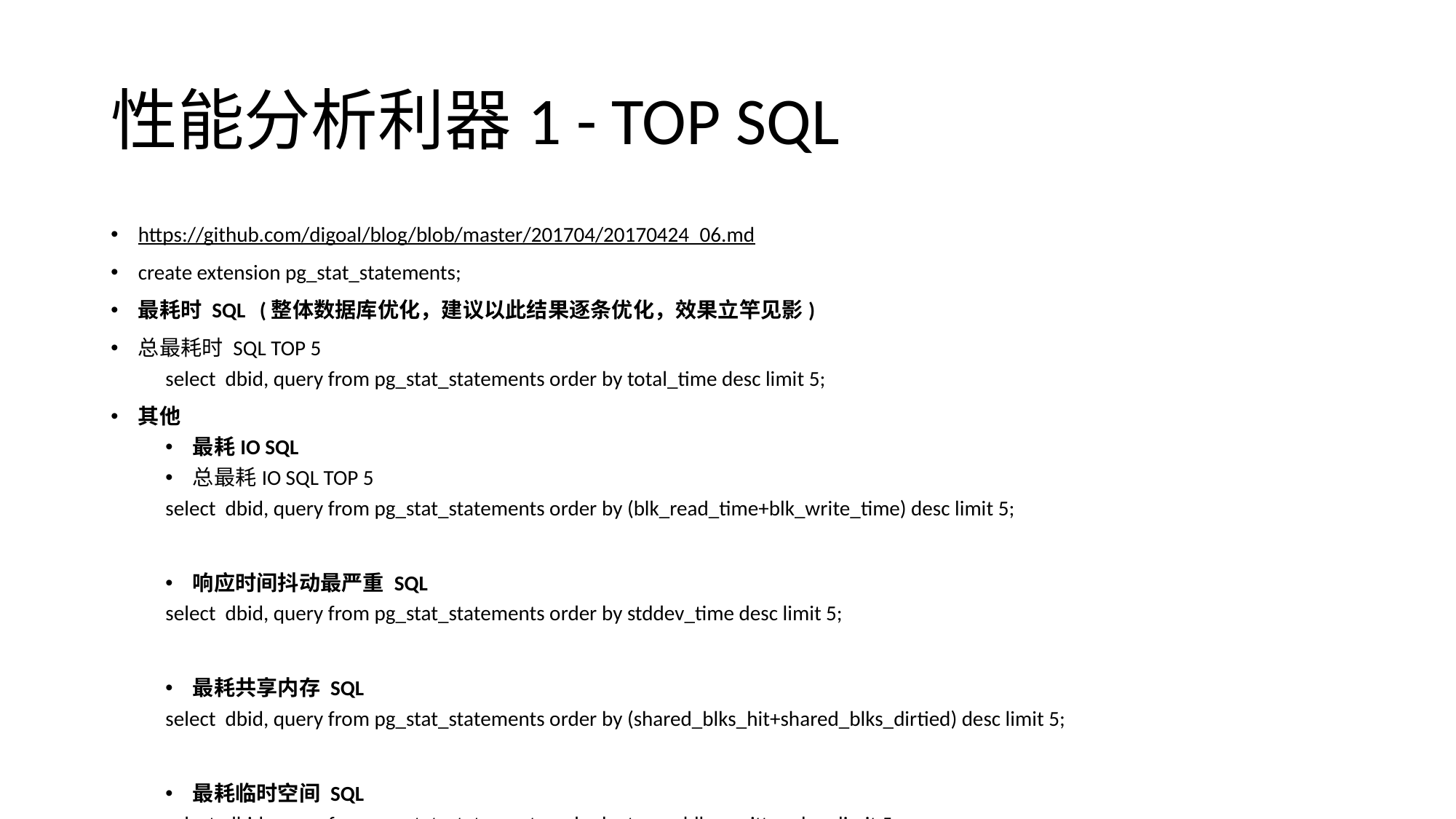

# 性能分析利器1 - TOP SQL
https://github.com/digoal/blog/blob/master/201704/20170424_06.md
create extension pg_stat_statements;
最耗时 SQL   (整体数据库优化，建议以此结果逐条优化，效果立竿见影)
总最耗时 SQL TOP 5
select  dbid, query from pg_stat_statements order by total_time desc limit 5;
其他
最耗IO SQL
总最耗IO SQL TOP 5
select  dbid, query from pg_stat_statements order by (blk_read_time+blk_write_time) desc limit 5;

响应时间抖动最严重 SQL
select  dbid, query from pg_stat_statements order by stddev_time desc limit 5;

最耗共享内存 SQL
select  dbid, query from pg_stat_statements order by (shared_blks_hit+shared_blks_dirtied) desc limit 5;

最耗临时空间 SQL
select  dbid, query from pg_stat_statements order by temp_blks_written desc limit 5;